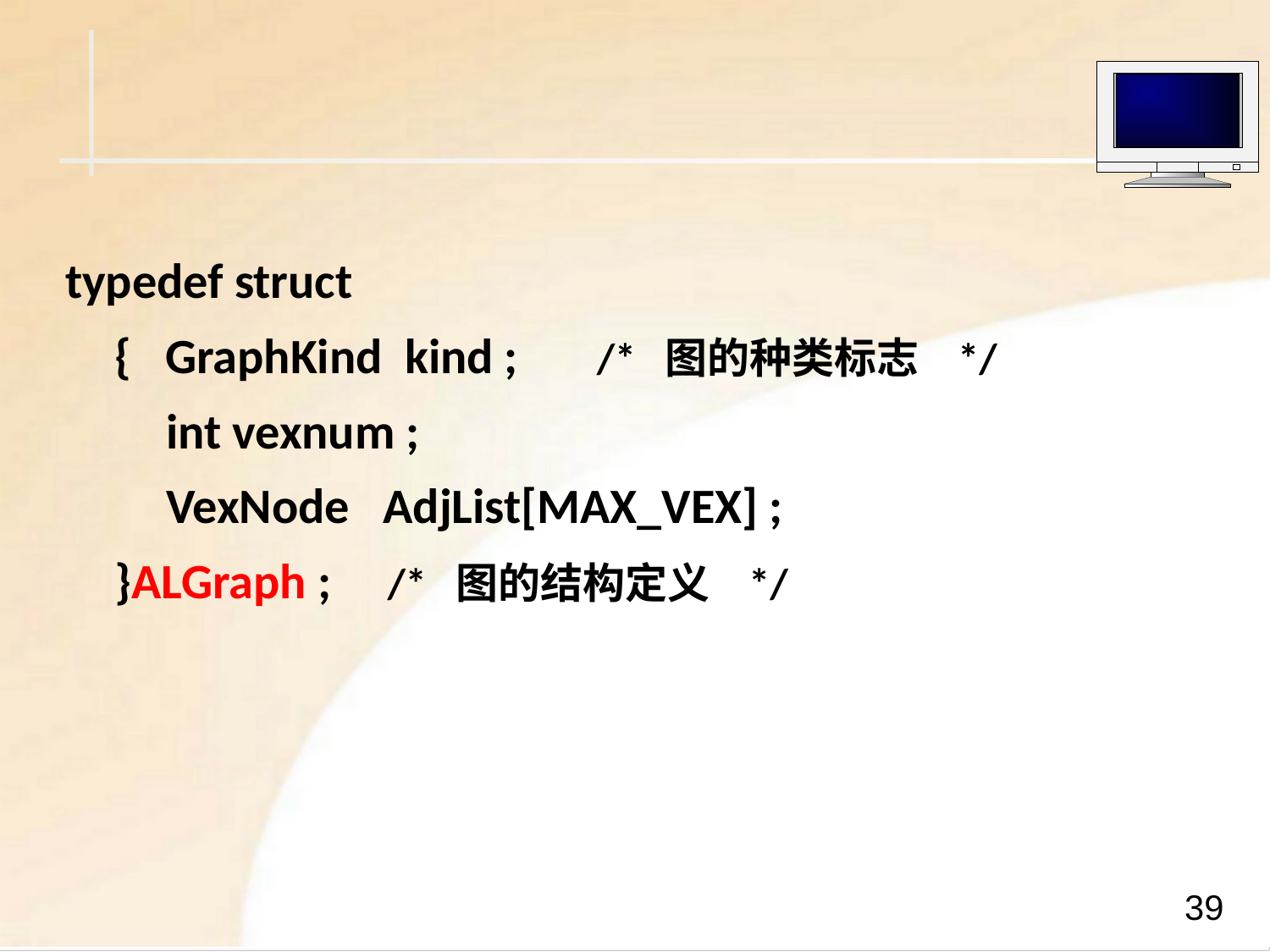

typedef struct
{   GraphKind  kind ;       /*  图的种类标志   */
int vexnum ;
VexNode   AdjList[MAX_VEX] ;
}ALGraph ;     /*  图的结构定义   */